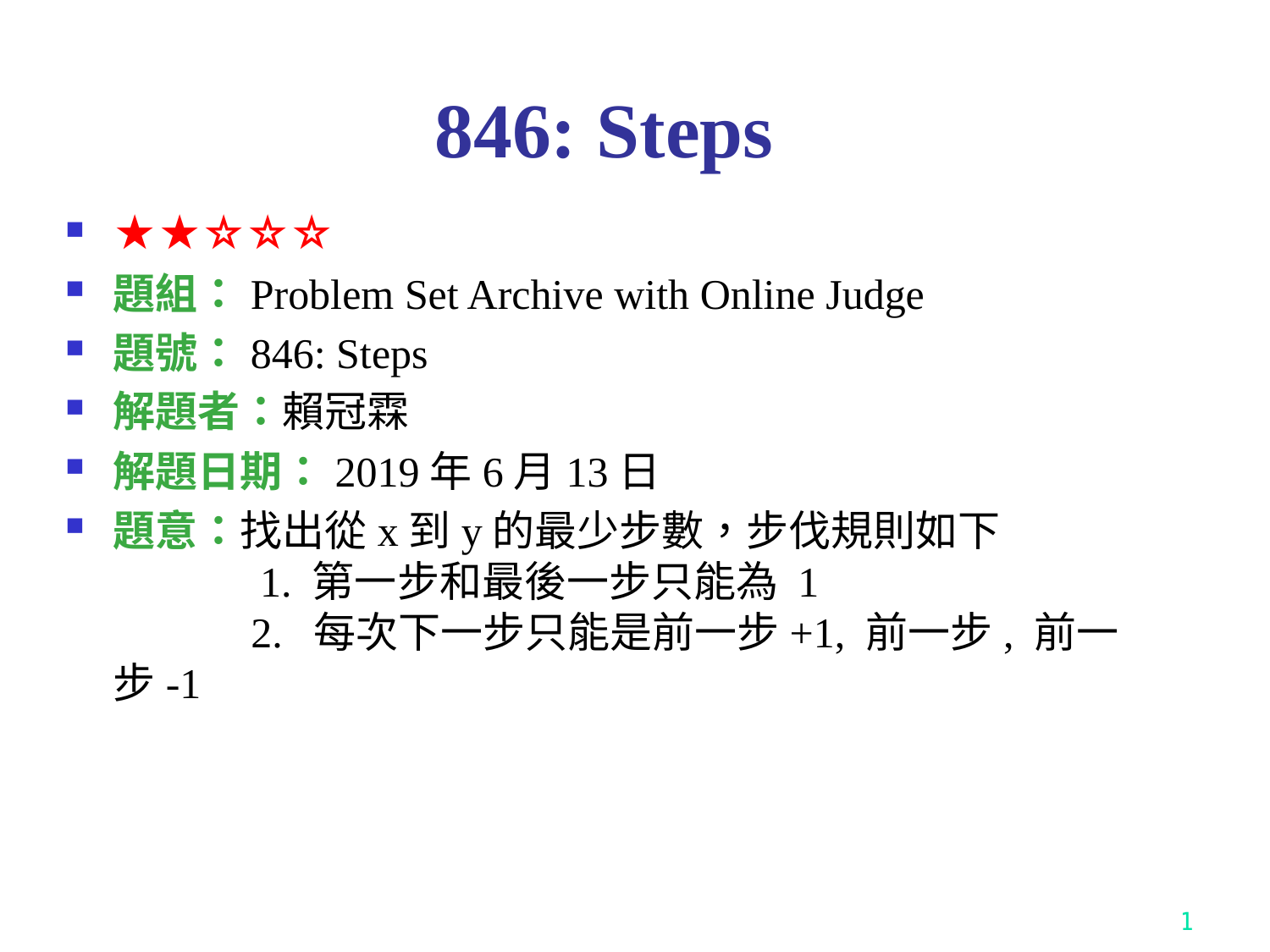

# 846: Steps
★★☆☆☆
題組：Problem Set Archive with Online Judge
題號：846: Steps
解題者：賴冠霖
解題日期：2019年6月13日
題意：找出從x到y的最少步數，步伐規則如下
	 1. 第一步和最後一步只能為 1
	 2.  每次下一步只能是前一步+1, 前一步, 前一步-1
1